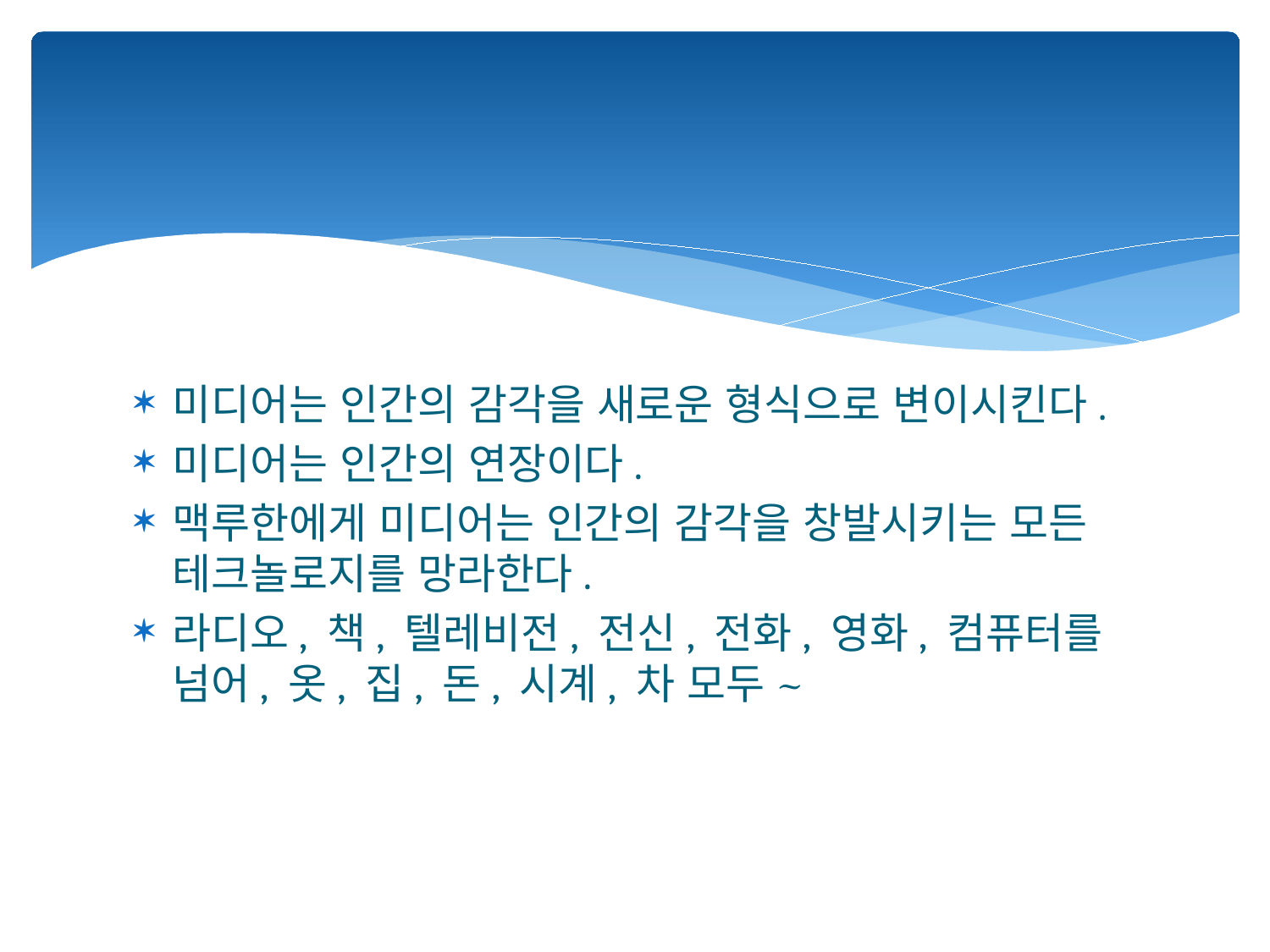

#
미디어는 인간의 감각을 새로운 형식으로 변이시킨다.
미디어는 인간의 연장이다.
맥루한에게 미디어는 인간의 감각을 창발시키는 모든 테크놀로지를 망라한다.
라디오, 책, 텔레비전, 전신, 전화, 영화, 컴퓨터를 넘어, 옷, 집, 돈, 시계, 차 모두~